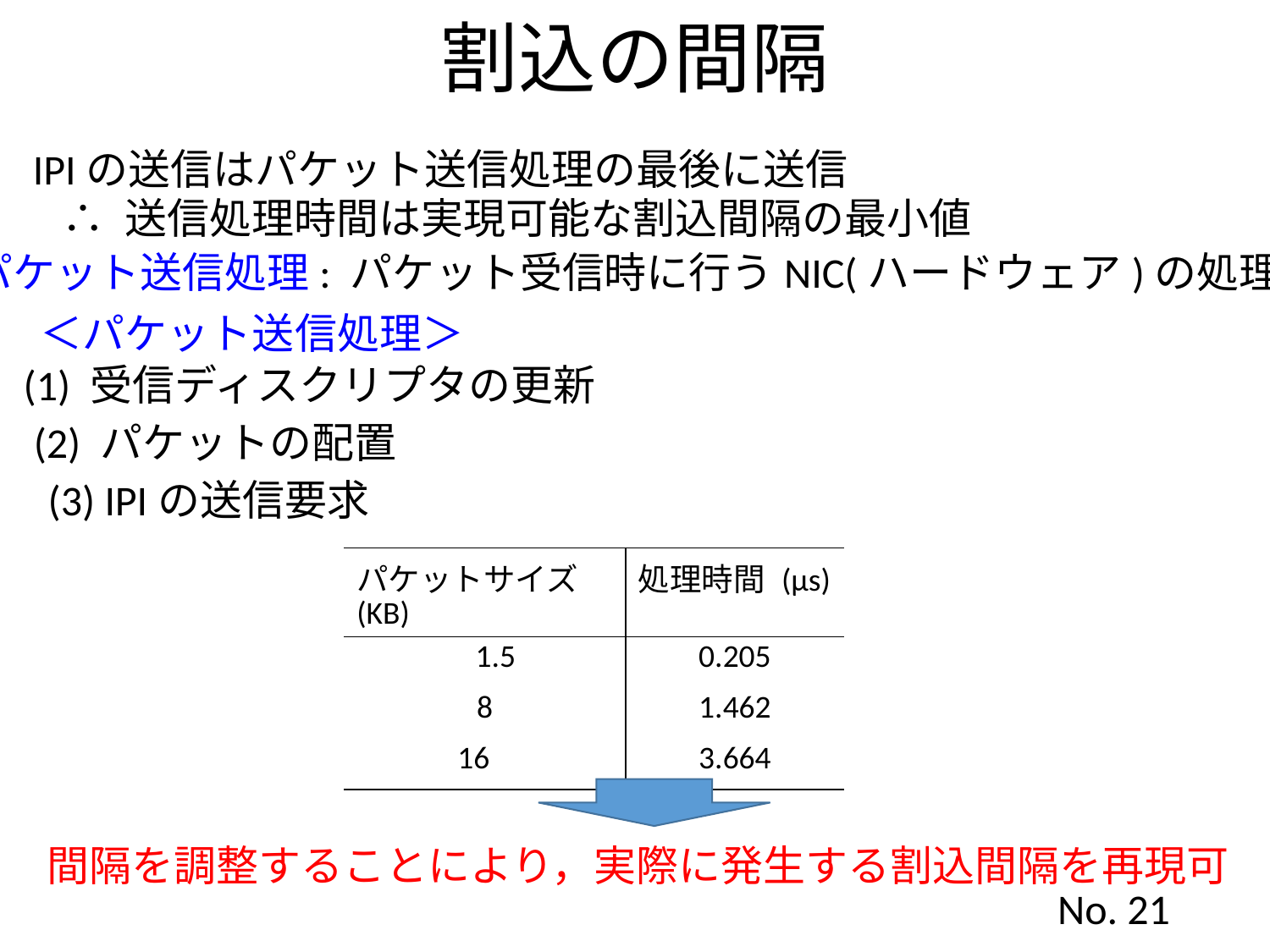

割込の間隔
IPIの送信はパケット送信処理の最後に送信
∴ 送信処理時間は実現可能な割込間隔の最小値
パケット送信処理: パケット受信時に行うNIC(ハードウェア)の処理
＜パケット送信処理＞
(1) 受信ディスクリプタの更新
(2) パケットの配置
(3) IPIの送信要求
| パケットサイズ (KB) | 処理時間 (μs) |
| --- | --- |
| 1.5 | 0.205 |
| 8 | 1.462 |
| 16 | 3.664 |

間隔を調整することにより，実際に発生する割込間隔を再現可
No. 21